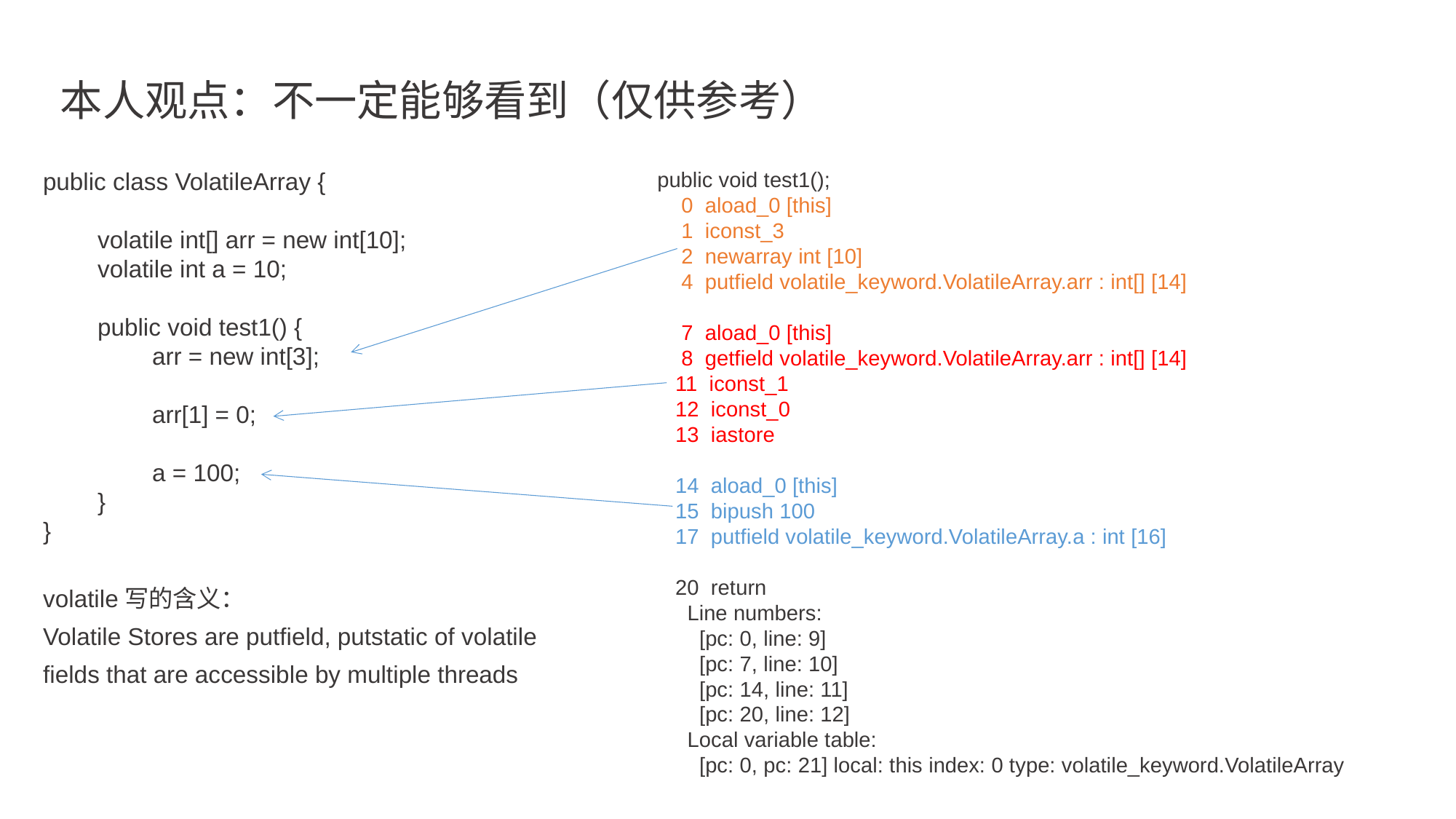

本人观点：不一定能够看到（仅供参考）
public class VolatileArray {

volatile int[] arr = new int[10];
volatile int a = 10;

public void test1() {
arr = new int[3];

arr[1] = 0;

a = 100;
}
}
 public void test1();
     0  aload_0 [this]
     1  iconst_3
     2  newarray int [10]
     4  putfield volatile_keyword.VolatileArray.arr : int[] [14]

     7  aload_0 [this]
     8  getfield volatile_keyword.VolatileArray.arr : int[] [14]
    11  iconst_1
    12  iconst_0
    13  iastore

    14  aload_0 [this]
    15  bipush 100
    17  putfield volatile_keyword.VolatileArray.a : int [16]

    20  return
      Line numbers:
        [pc: 0, line: 9]
        [pc: 7, line: 10]
        [pc: 14, line: 11]
        [pc: 20, line: 12]
      Local variable table:
        [pc: 0, pc: 21] local: this index: 0 type: volatile_keyword.VolatileArray
volatile写的含义：
Volatile Stores are putfield, putstatic of volatile fields that are accessible by multiple threads